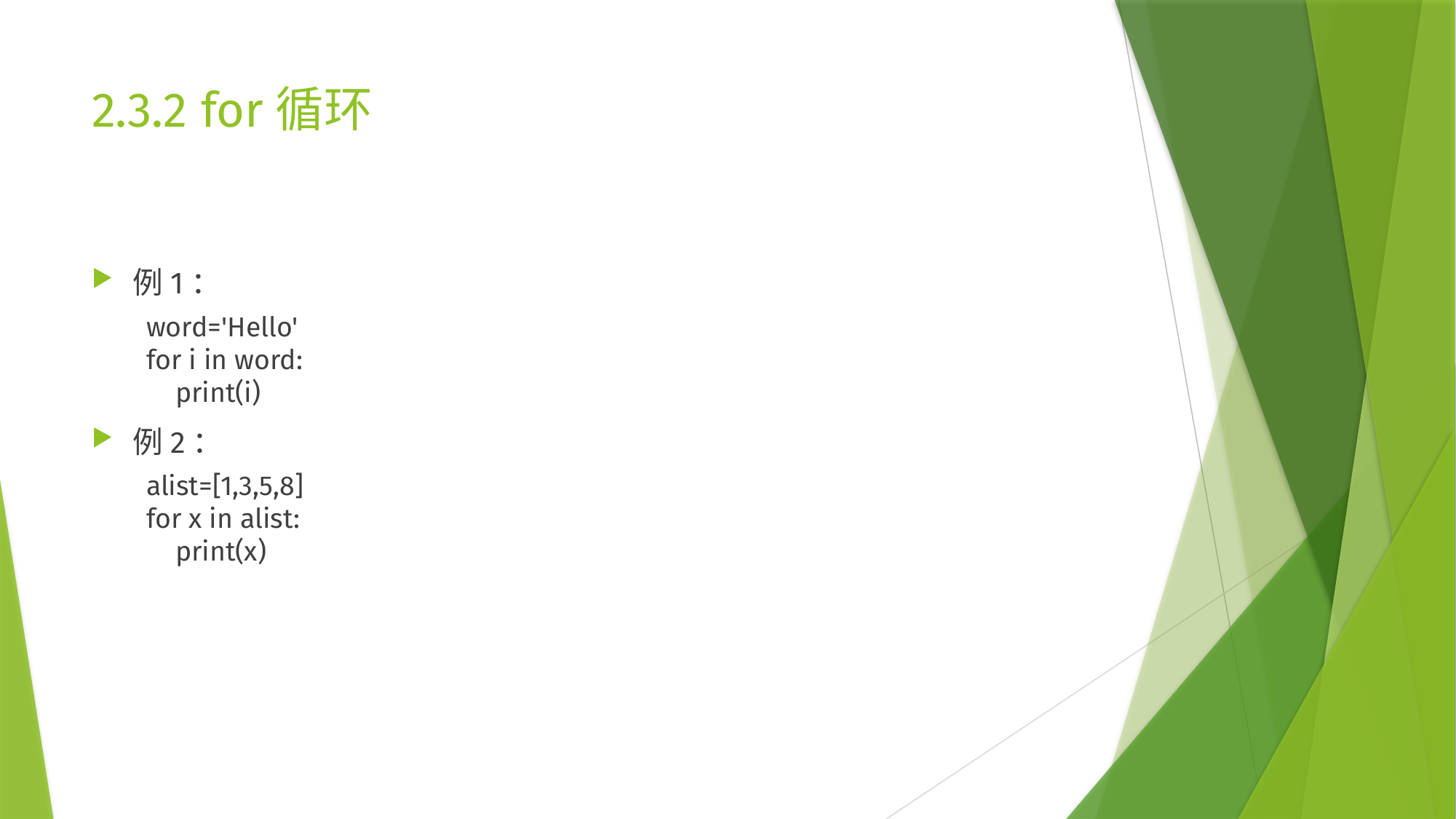

# 2.3.2	for循环
例1：
word='Hello'
for i in word:
    print(i)
例2：
alist=[1,3,5,8]
for x in alist:
    print(x)